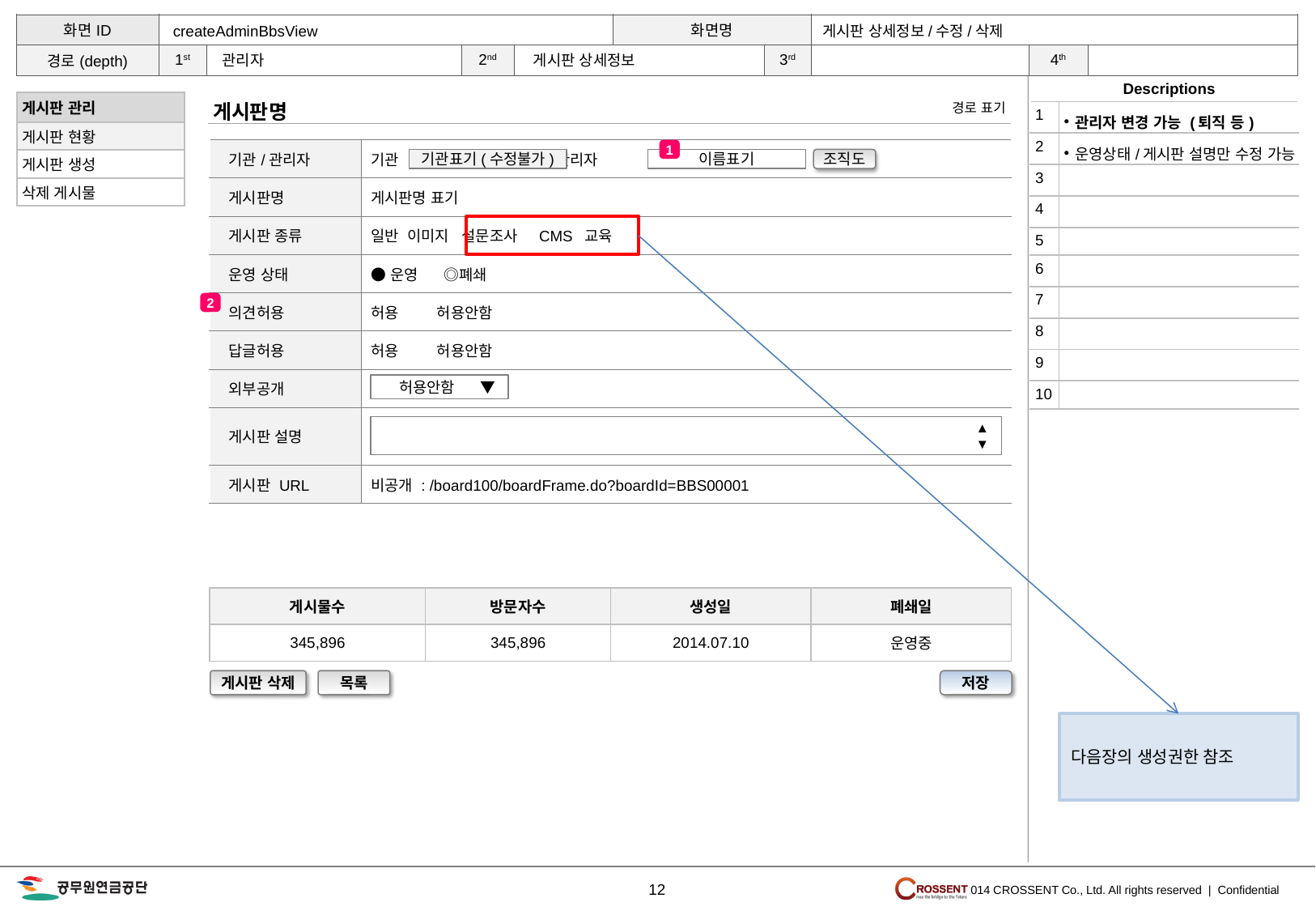

게시판 상세정보/수정/삭제
createAdminBbsView
게시판 상세정보
관리자
게시판명
| 게시판 관리 |
| --- |
| 게시판 현황 |
| 게시판 생성 |
| 삭제 게시물 |
경로 표기
| 1 | 관리자 변경 가능 (퇴직 등) |
| --- | --- |
| 2 | 운영상태/게시판 설명만 수정 가능 |
| 3 |  |
| 4 |  |
| 5 |  |
| 6 |  |
| 7 |  |
| 8 |  |
| 9 |  |
| 10 |  |
1
| 기관/관리자 | 기관 관리자 |
| --- | --- |
| 게시판명 | 게시판명 표기 |
| 게시판 종류 | 일반 이미지 설문조사 CMS 교육 |
| 운영 상태 | ●운영 ◎폐쇄 |
| 의견허용 | 허용 허용안함 |
| 답글허용 | 허용 허용안함 |
| 외부공개 |  |
| 게시판 설명 |  |
| 게시판 URL | 비공개 : /board100/boardFrame.do?boardId=BBS00001 |
기관표기(수정불가)
이름표기
조직도

2
   허용안함      ▼
▲
▼

| 게시물수 | 방문자수 | 생성일 | 폐쇄일 |
| --- | --- | --- | --- |
| 345,896 | 345,896 | 2014.07.10 | 운영중 |
게시판 삭제
목록
저장
다음장의 생성권한 참조
12